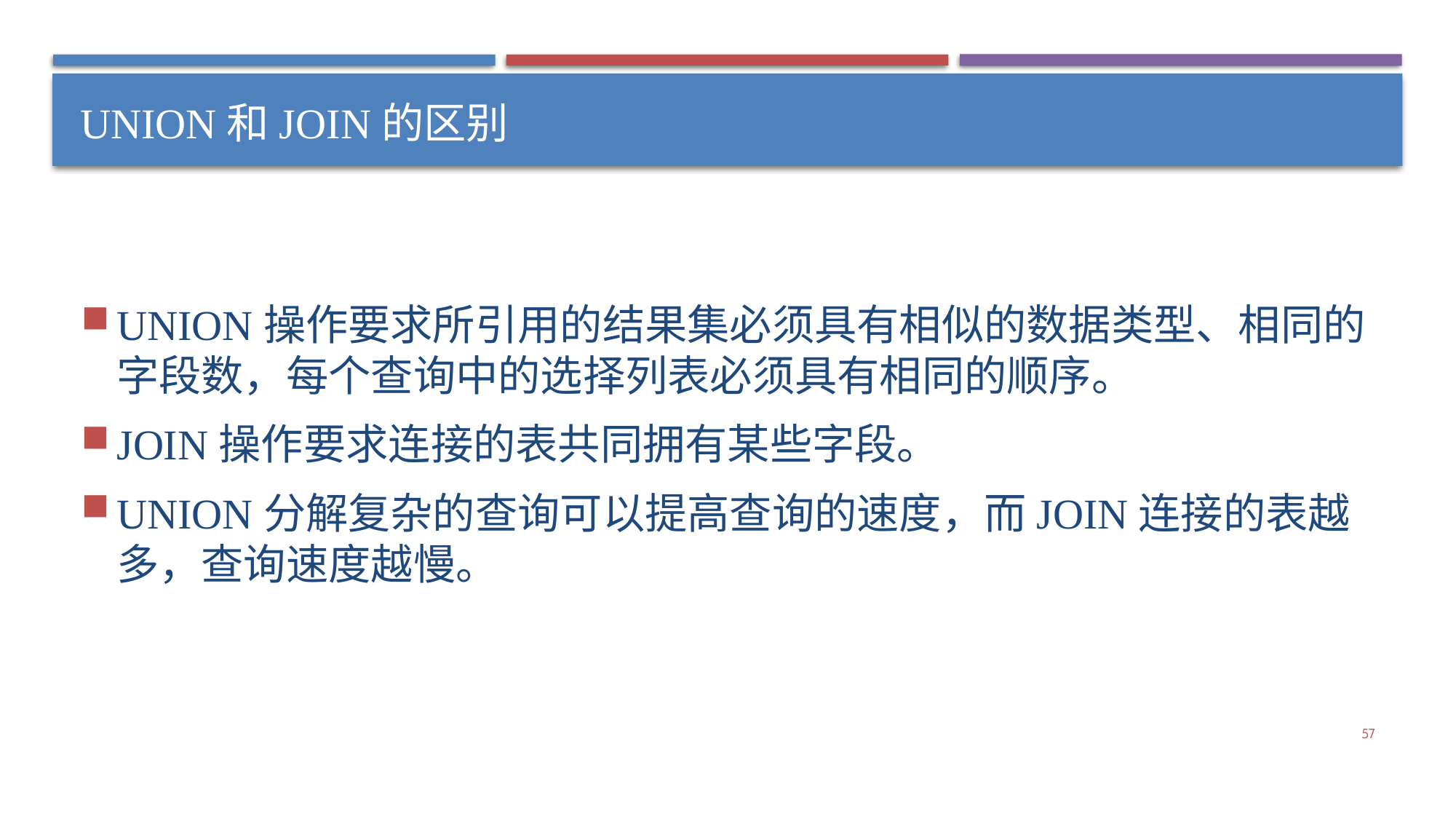

# UNION和JOIN的区别
UNION操作要求所引用的结果集必须具有相似的数据类型、相同的字段数，每个查询中的选择列表必须具有相同的顺序。
JOIN操作要求连接的表共同拥有某些字段。
UNION分解复杂的查询可以提高查询的速度，而JOIN连接的表越多，查询速度越慢。
57